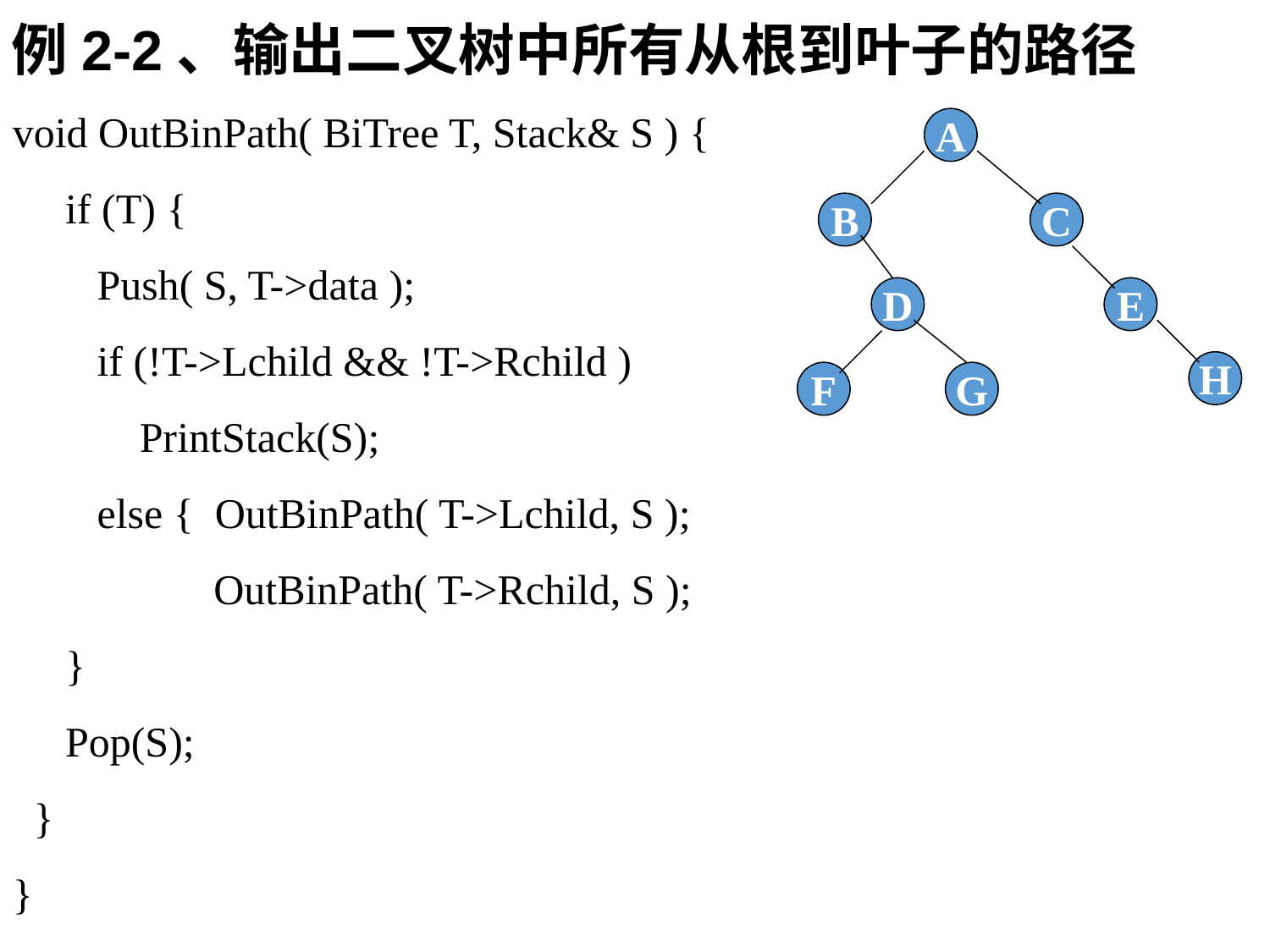

例2-2、输出二叉树中所有从根到叶子的路径
void OutBinPath( BiTree T, Stack& S ) {
     if (T) {
        Push( S, T->data );
        if (!T->Lchild && !T->Rchild )
            PrintStack(S);
        else {  OutBinPath( T->Lchild, S );
                   OutBinPath( T->Rchild, S );
     }
     Pop(S);
  }
}
A

B
C

D
E

H
F
G